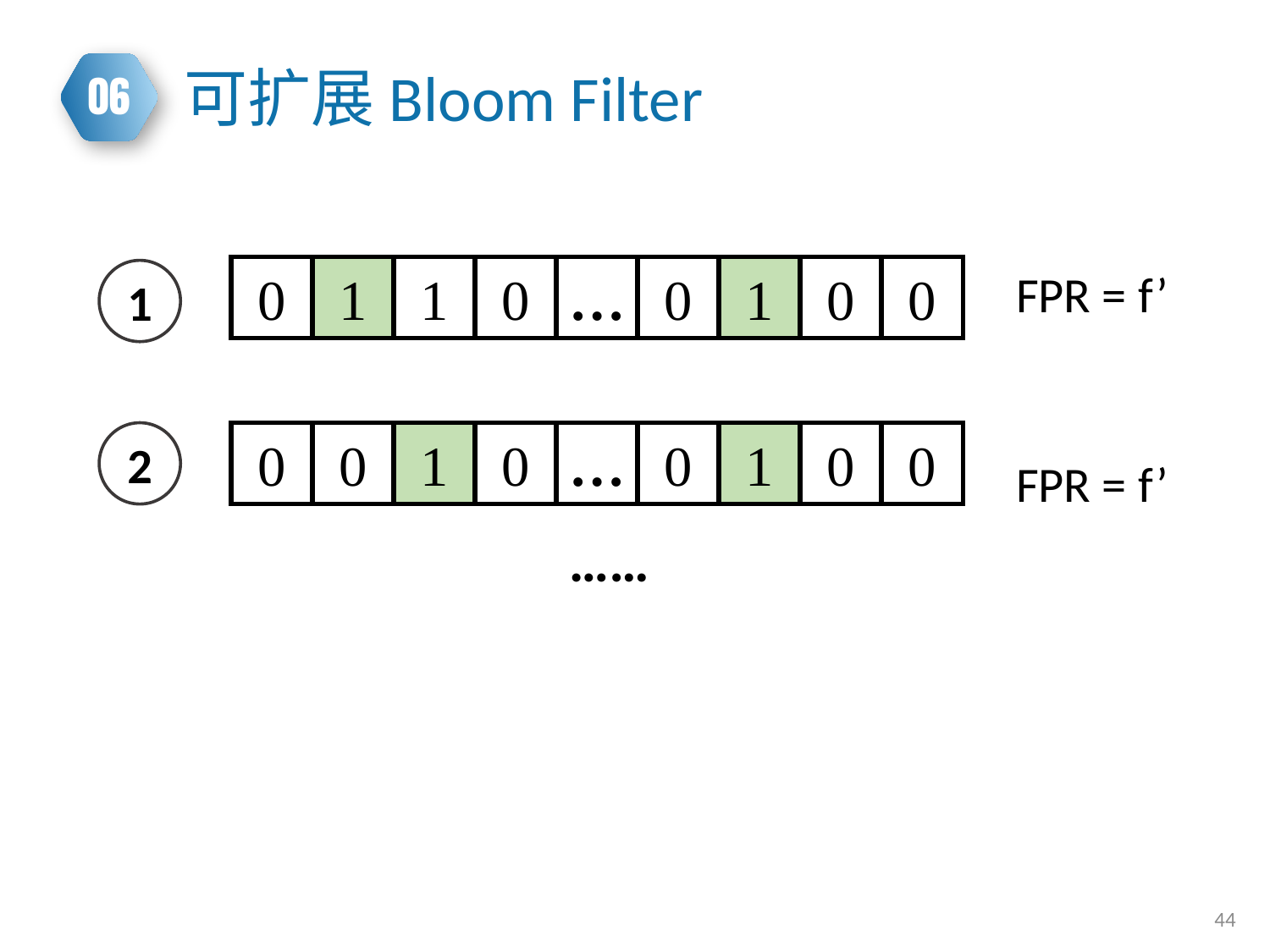

可扩展Bloom Filter
0
1
1
0
…
0
1
0
0
FPR = f’
1
2
0
0
1
0
…
0
1
0
0
FPR = f’
……
44